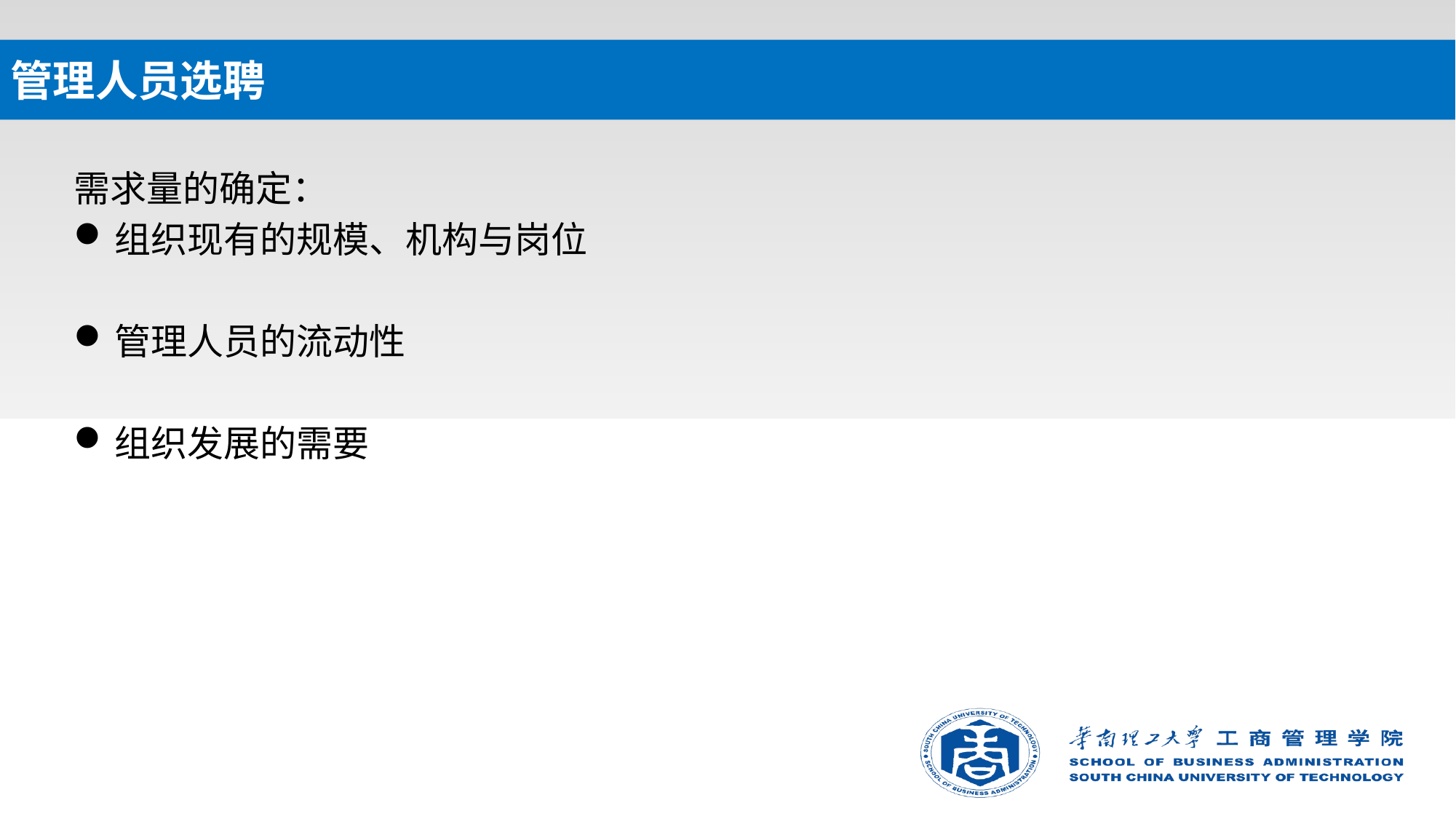

# 管理人员选聘
需求量的确定：
组织现有的规模、机构与岗位

管理人员的流动性

组织发展的需要